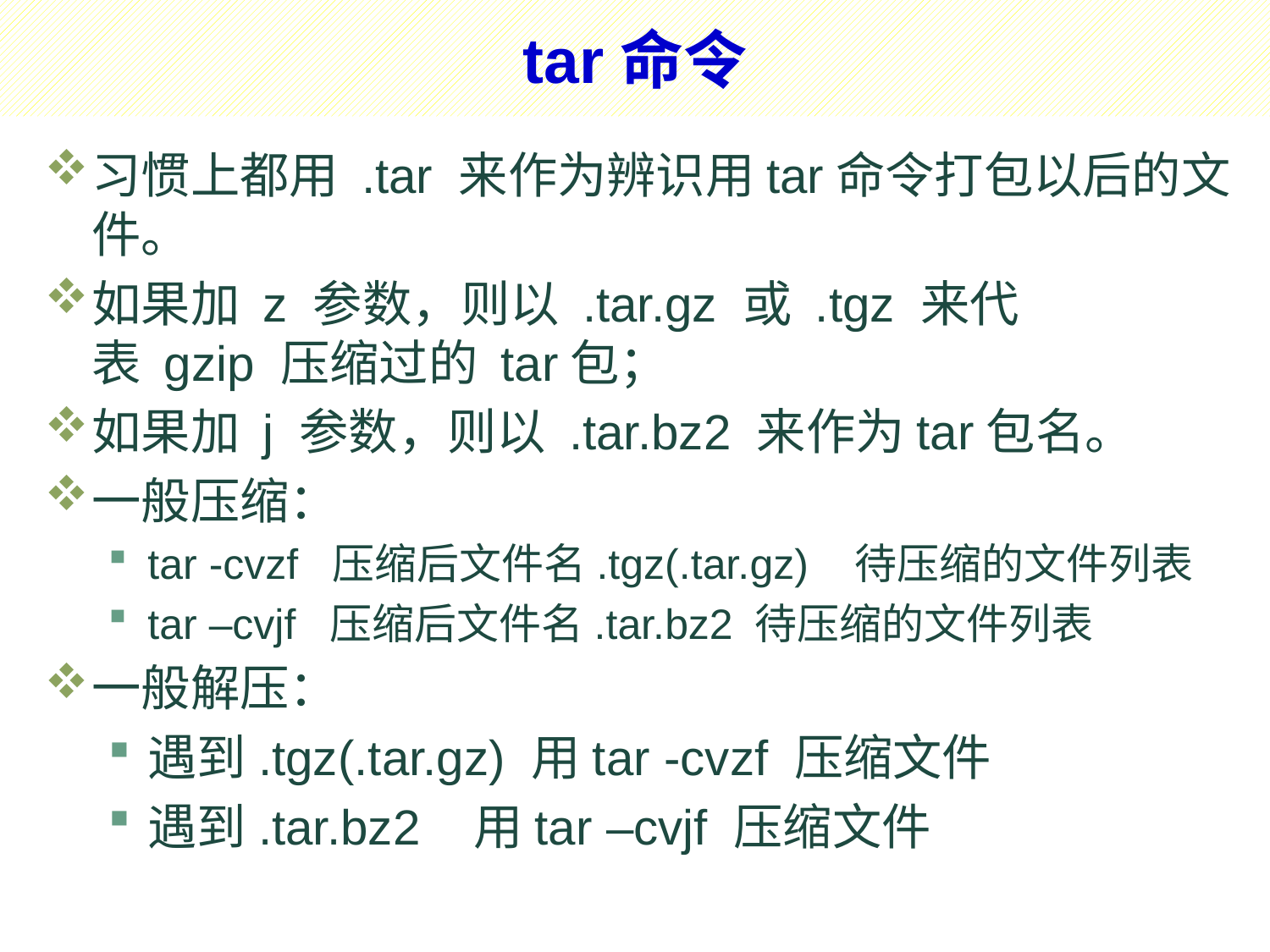

# tar命令
习惯上都用 .tar 来作为辨识用tar命令打包以后的文件。
如果加 z 参数，则以 .tar.gz 或 .tgz 来代表 gzip 压缩过的 tar包；
如果加 j 参数，则以 .tar.bz2 来作为tar包名。
一般压缩：
tar -cvzf  压缩后文件名.tgz(.tar.gz)   待压缩的文件列表
tar –cvjf  压缩后文件名.tar.bz2 待压缩的文件列表
一般解压：
遇到.tgz(.tar.gz) 用tar -cvzf 压缩文件
遇到.tar.bz2   用tar –cvjf 压缩文件